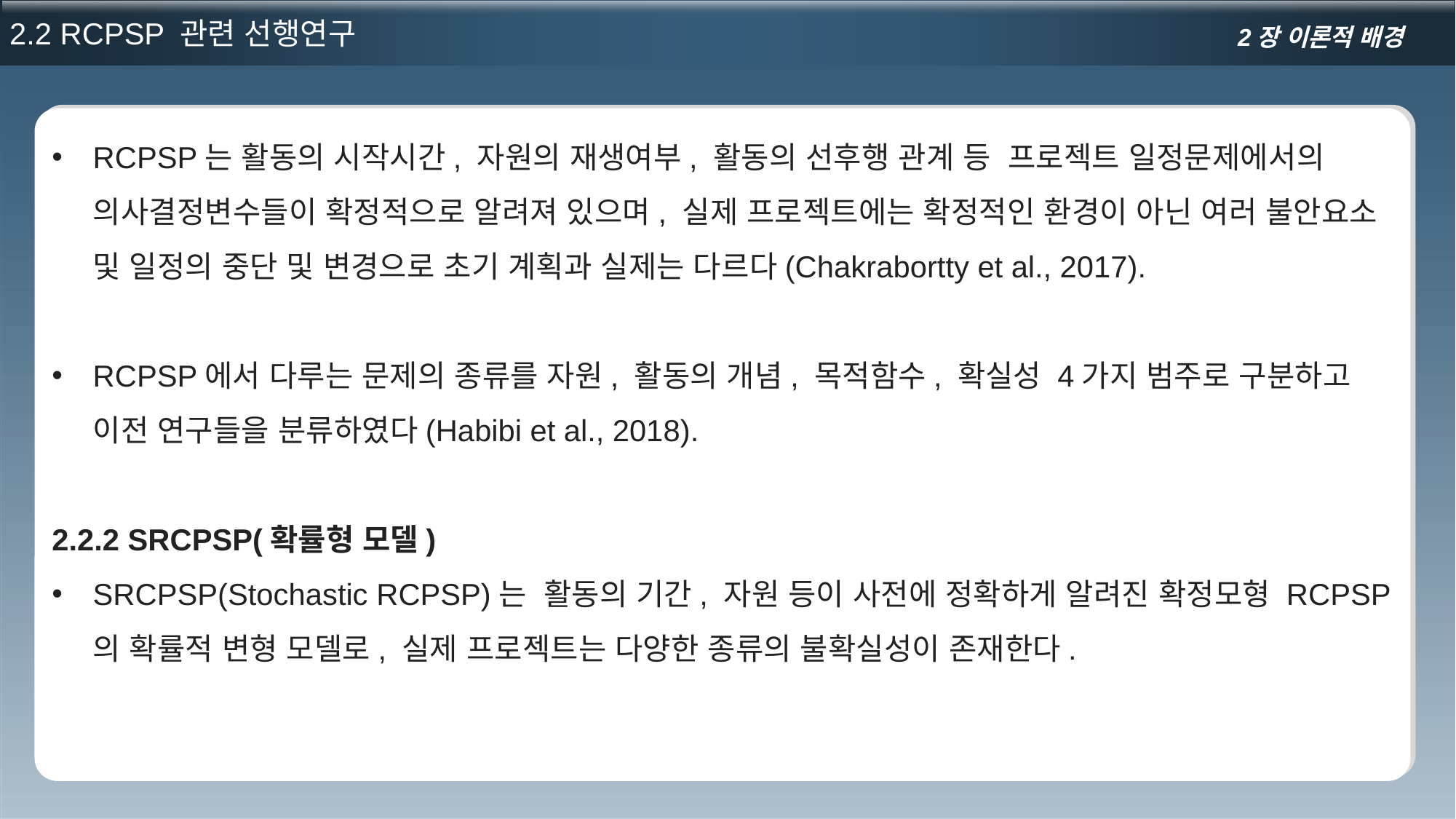

2.2 RCPSP 관련 선행연구
2장 이론적 배경
RCPSP는 활동의 시작시간, 자원의 재생여부, 활동의 선후행 관계 등  프로젝트 일정문제에서의 의사결정변수들이 확정적으로 알려져 있으며, 실제 프로젝트에는 확정적인 환경이 아닌 여러 불안요소 및 일정의 중단 및 변경으로 초기 계획과 실제는 다르다(Chakrabortty et al., 2017).

RCPSP에서 다루는 문제의 종류를 자원, 활동의 개념, 목적함수, 확실성 4가지 범주로 구분하고 이전 연구들을 분류하였다(Habibi et al., 2018).

2.2.2 SRCPSP(확률형 모델)
SRCPSP(Stochastic RCPSP)는  활동의 기간, 자원 등이 사전에 정확하게 알려진 확정모형 RCPSP의 확률적 변형 모델로, 실제 프로젝트는 다양한 종류의 불확실성이 존재한다.